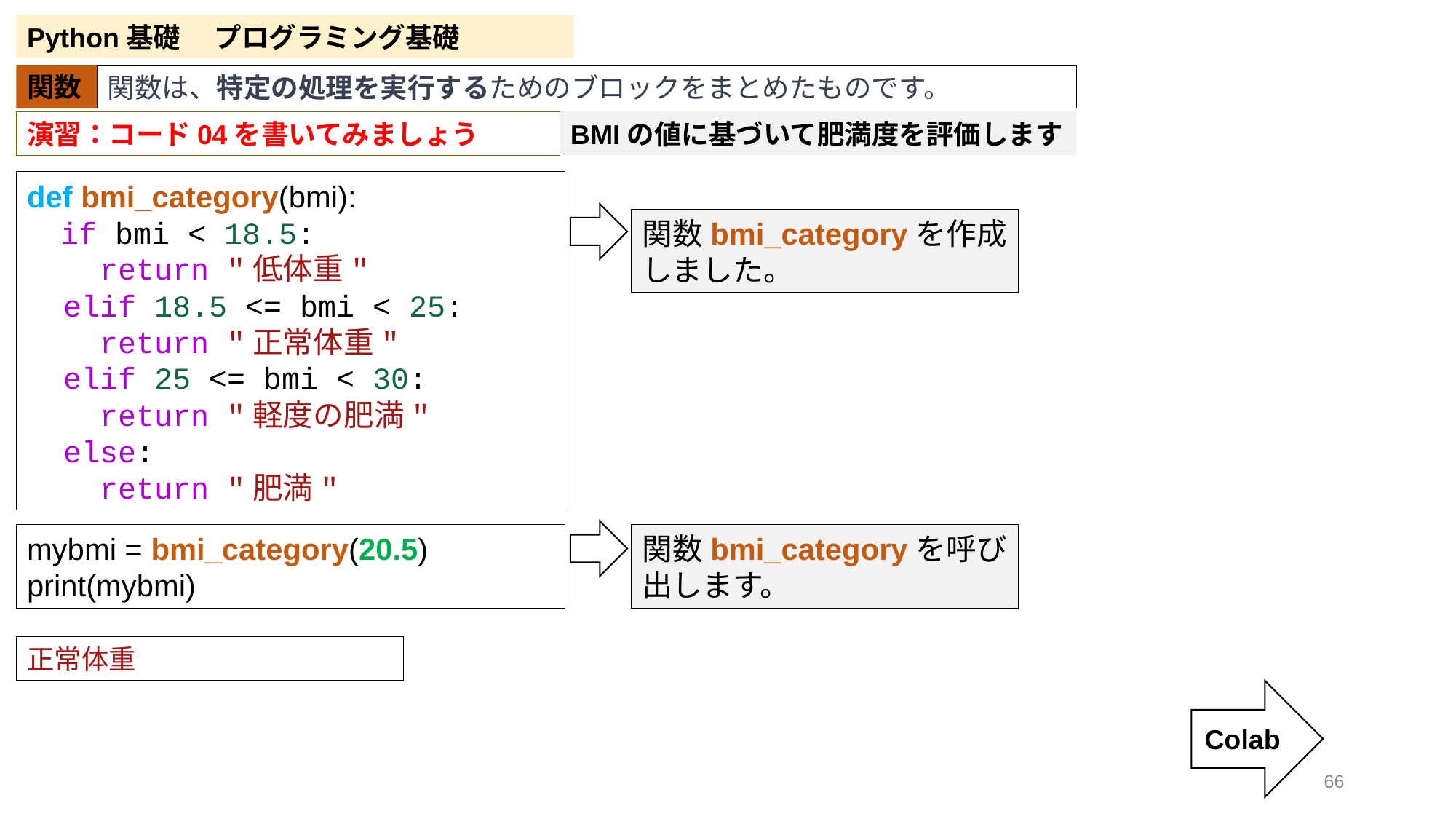

Python基礎
プログラミング基礎
関数
関数は、特定の処理を実行するためのブロックをまとめたものです。
BMIの値に基づいて肥満度を評価します
演習：コード04を書いてみましょう
def bmi_category(bmi):
    if bmi < 18.5:
    return "低体重"
  elif 18.5 <= bmi < 25:
    return "正常体重"
  elif 25 <= bmi < 30:
    return "軽度の肥満"
  else:
    return "肥満"

関数bmi_categoryを作成しました。

mybmi = bmi_category(20.5)
print(mybmi)
関数bmi_categoryを呼び出します。
正常体重
Colab
66